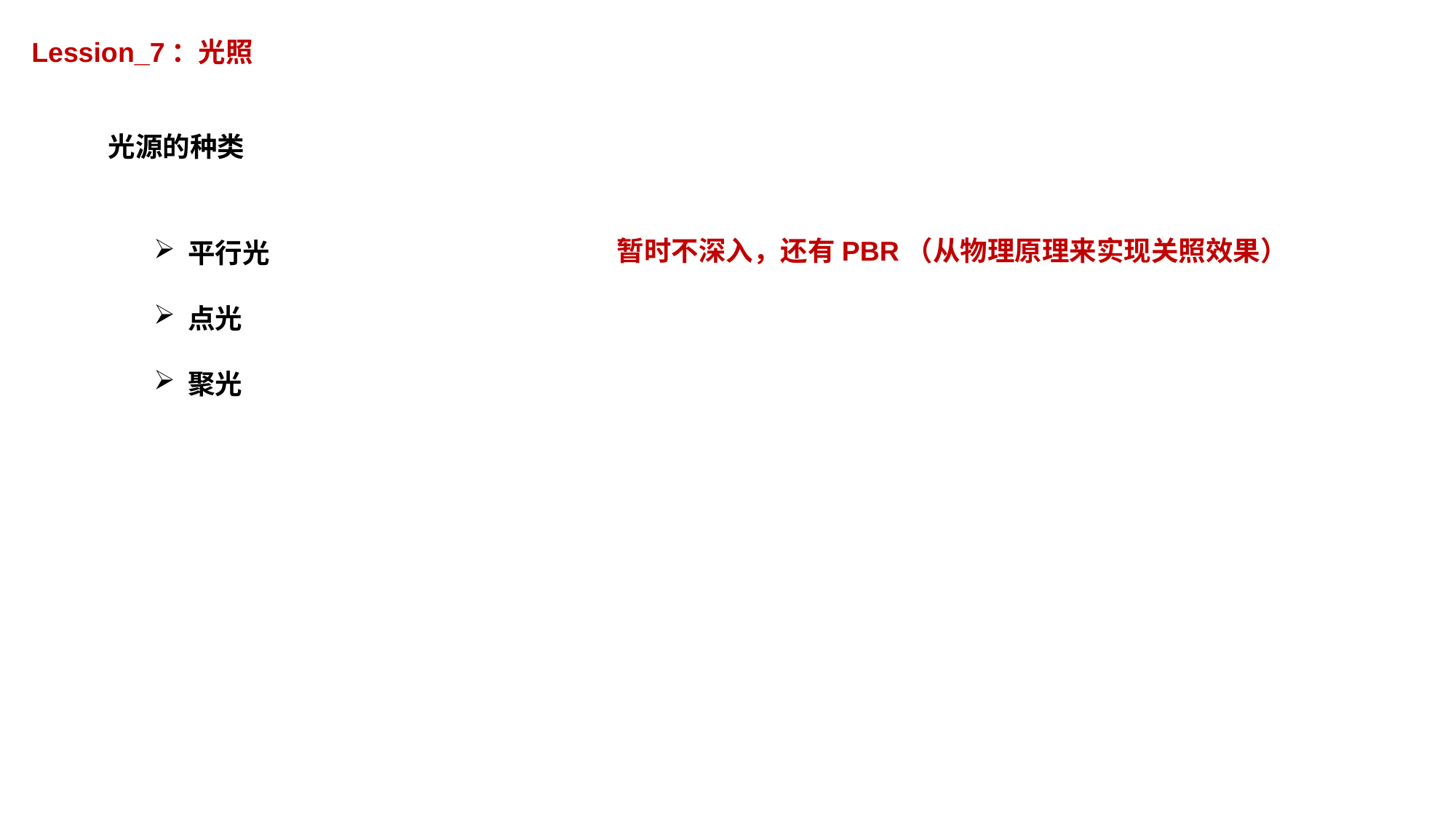

Lession_7：光照
光源的种类
平行光
点光
聚光
暂时不深入，还有PBR（从物理原理来实现关照效果）